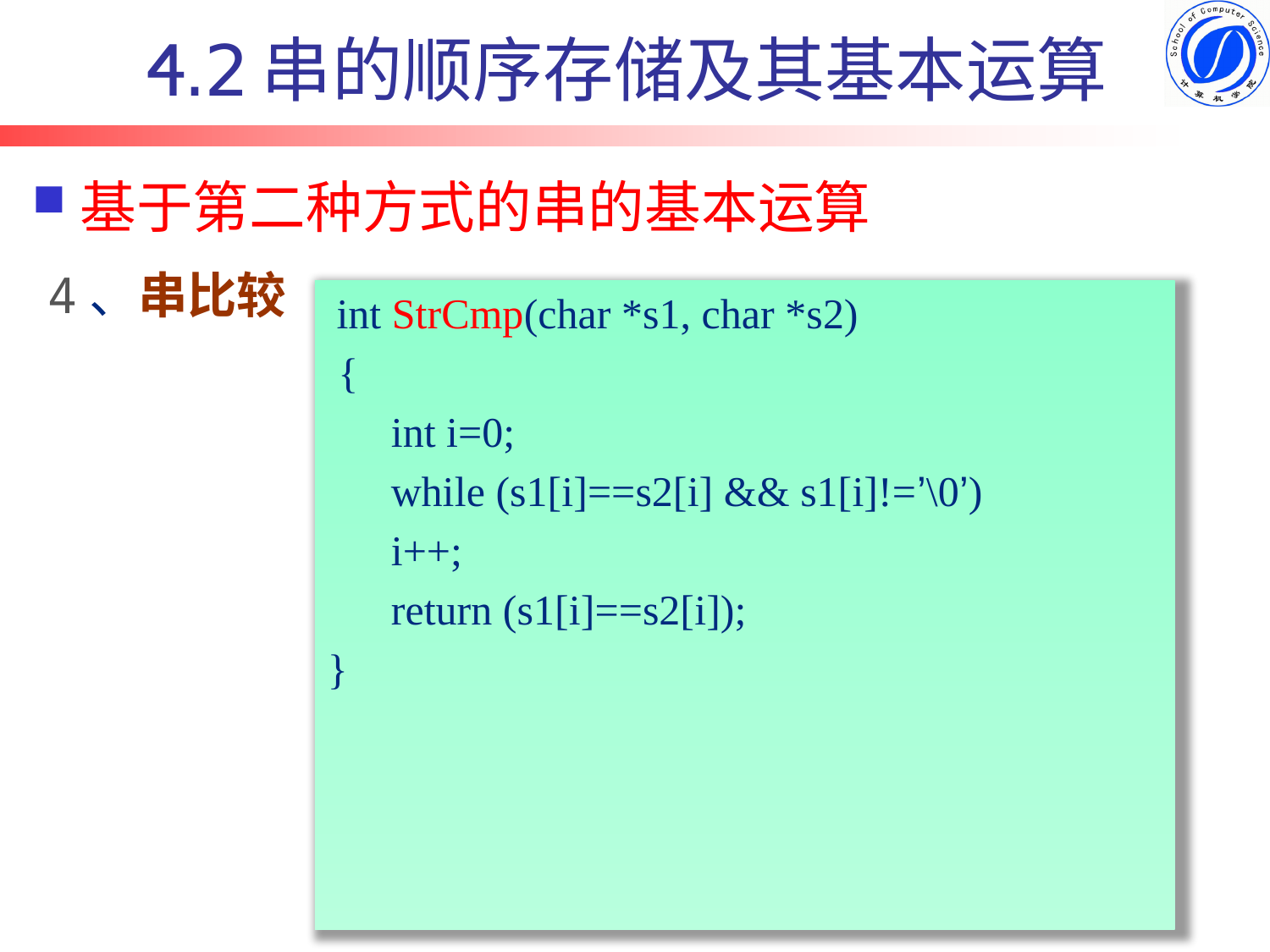

# 4.2串的顺序存储及其基本运算
基于第二种方式的串的基本运算
4、串比较
 int StrCmp(char *s1, char *s2)
 {
int i=0;
while (s1[i]==s2[i] && s1[i]!=’\0’)
i++;
return (s1[i]==s2[i]);
}